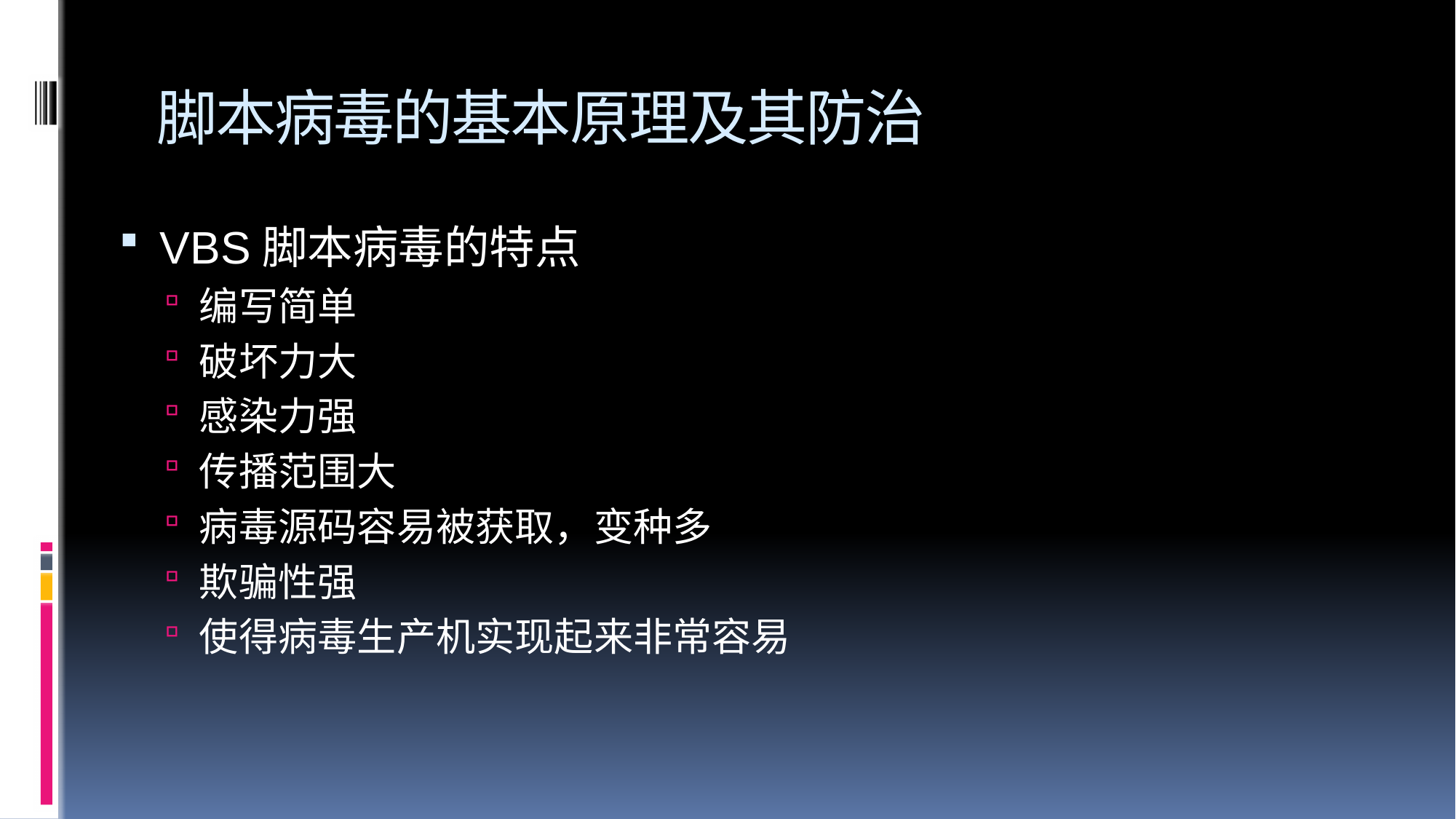

# 脚本病毒的基本原理及其防治
VBS脚本病毒的特点
编写简单
破坏力大
感染力强
传播范围大
病毒源码容易被获取，变种多
欺骗性强
使得病毒生产机实现起来非常容易